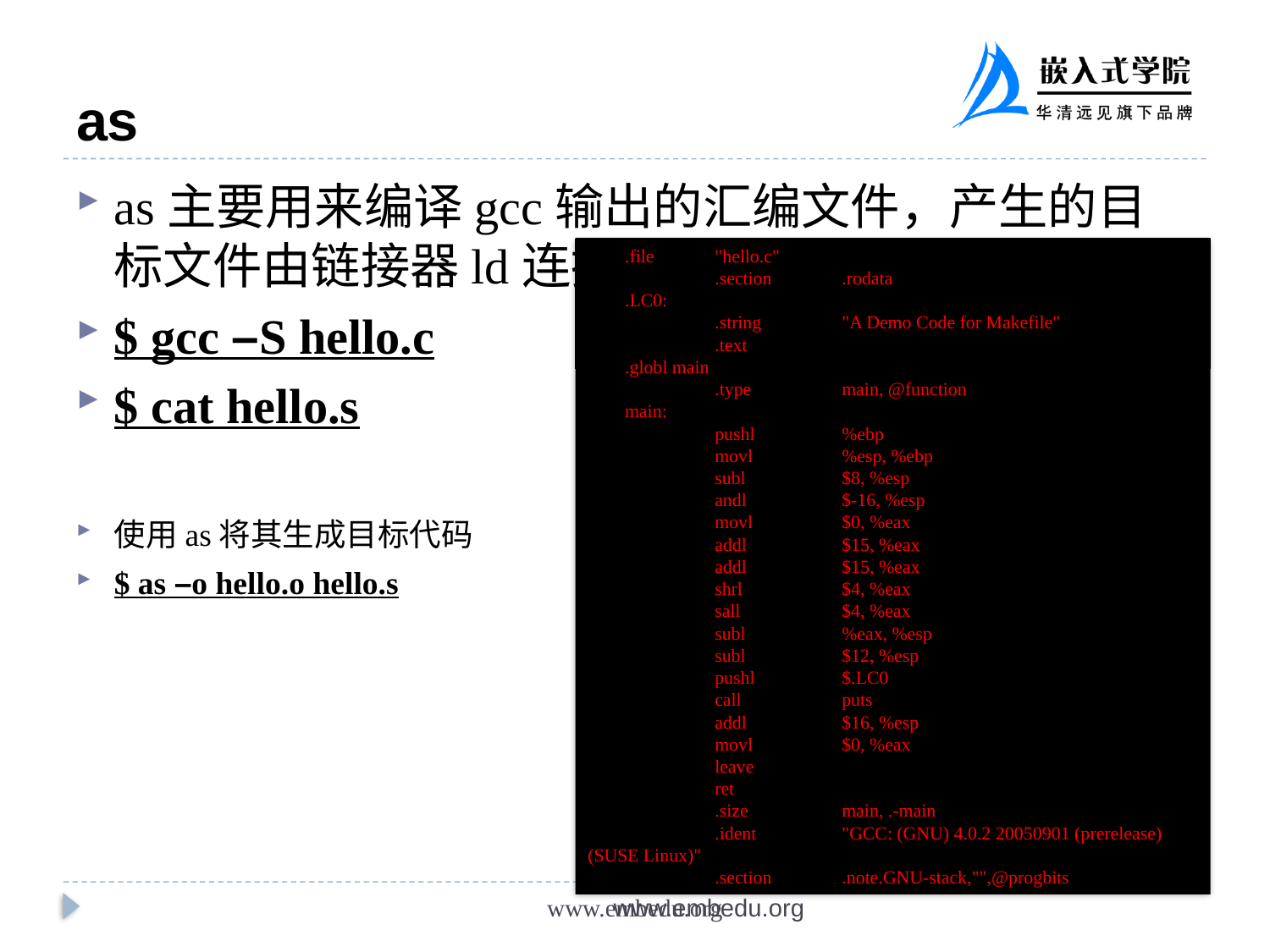

# as
as主要用来编译gcc输出的汇编文件，产生的目标文件由链接器ld连接。
$ gcc –S hello.c
$ cat hello.s

使用as将其生成目标代码
$ as –o hello.o hello.s

.file	"hello.c"
	.section	.rodata
.LC0:
	.string	"A Demo Code for Makefile"
	.text
.globl main
	.type	main, @function
main:
	pushl	%ebp
	movl	%esp, %ebp
	subl	$8, %esp
	andl	$-16, %esp
	movl	$0, %eax
	addl	$15, %eax
	addl	$15, %eax
	shrl	$4, %eax
	sall	$4, %eax
	subl	%eax, %esp
	subl	$12, %esp
	pushl	$.LC0
	call	puts
	addl	$16, %esp
	movl	$0, %eax
	leave
	ret
	.size	main, .-main
	.ident	"GCC: (GNU) 4.0.2 20050901 (prerelease) (SUSE Linux)"
	.section	.note.GNU-stack,"",@progbits
www.embedu.org
www.embedu.org